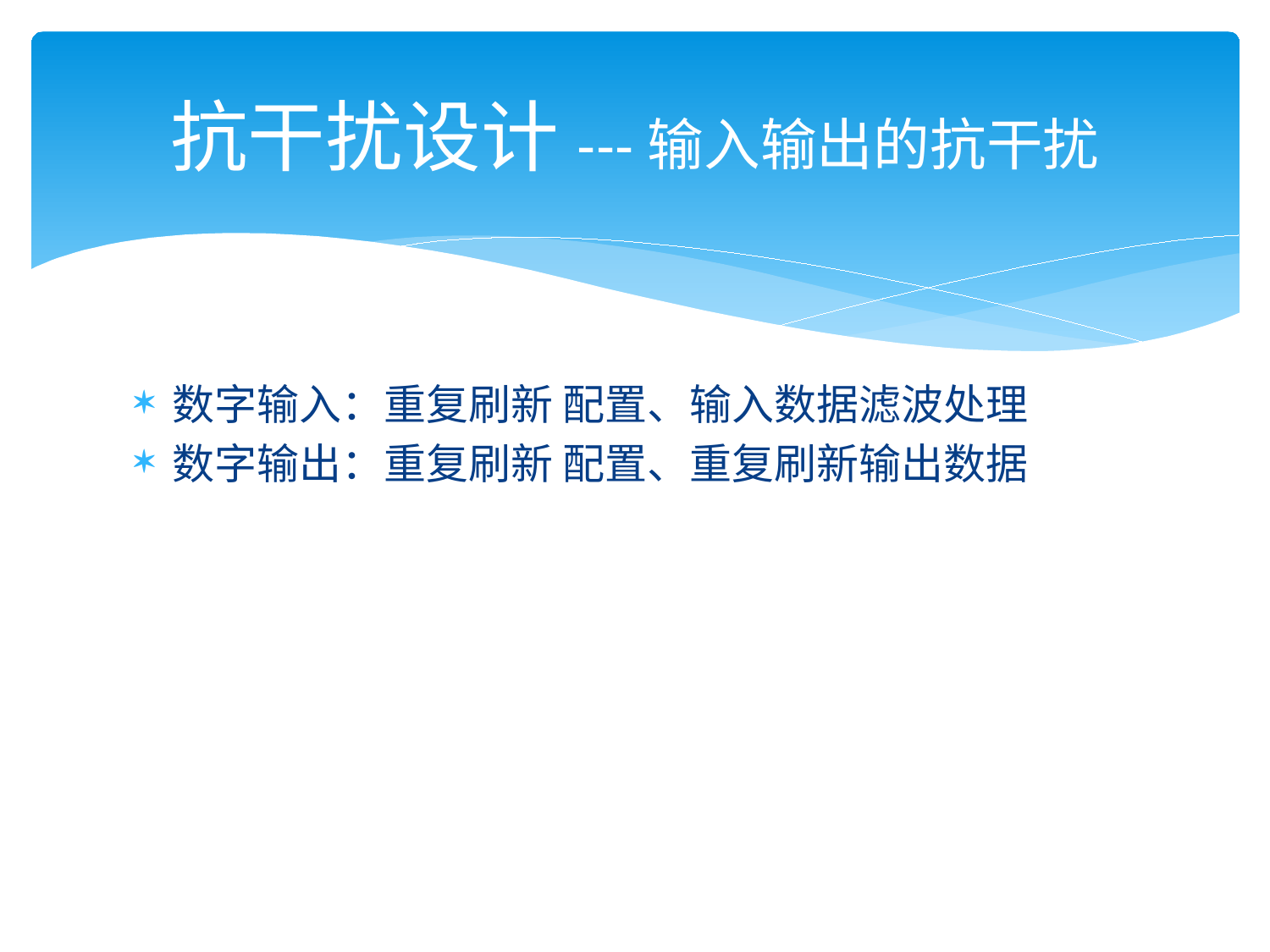

# 抗干扰设计---输入输出的抗干扰
数字输入：重复刷新 配置、输入数据滤波处理
数字输出：重复刷新 配置、重复刷新输出数据